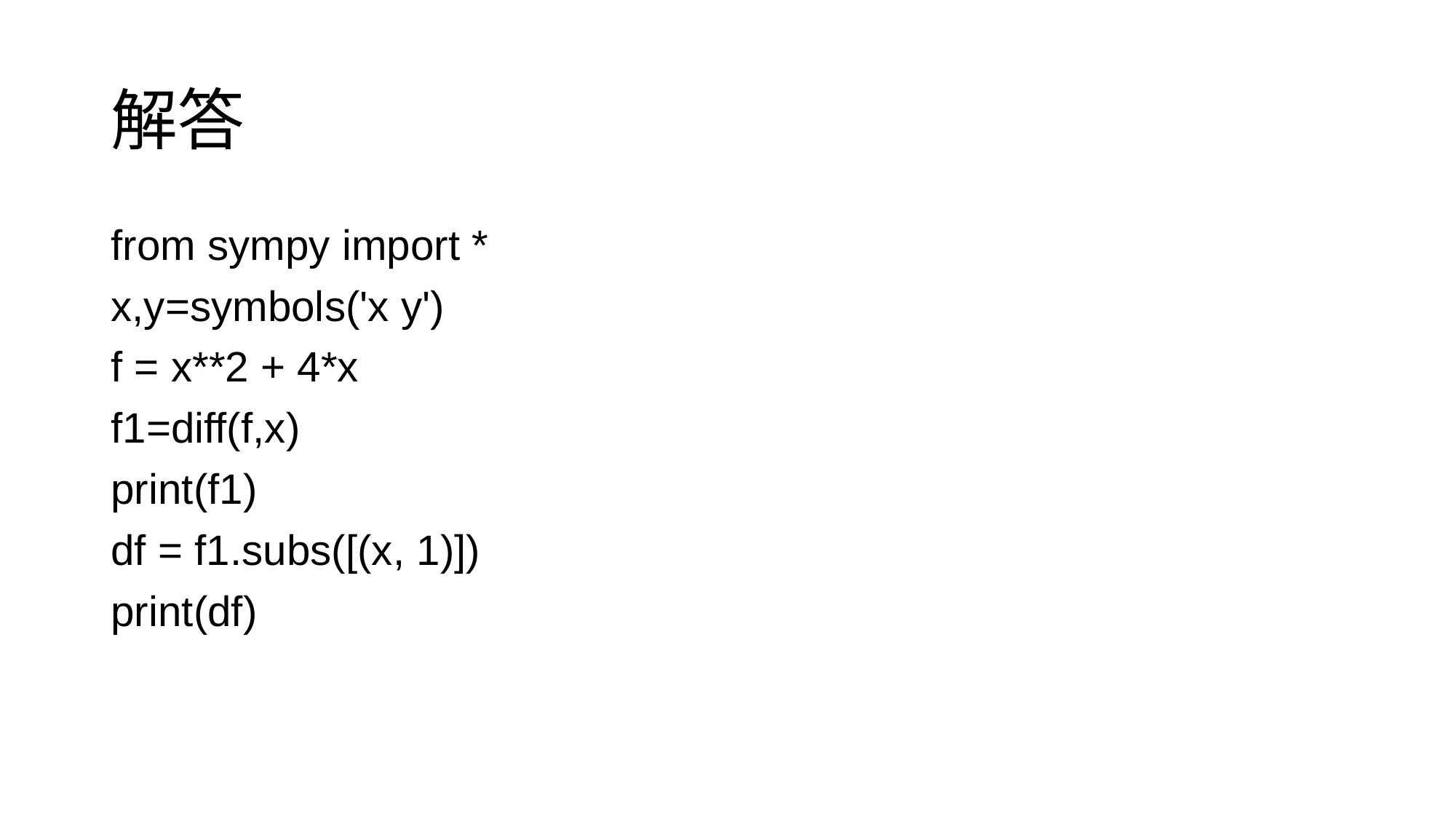

# 解答
from sympy import *
x,y=symbols('x y')
f = x**2 + 4*x
f1=diff(f,x)
print(f1)
df = f1.subs([(x, 1)])
print(df)